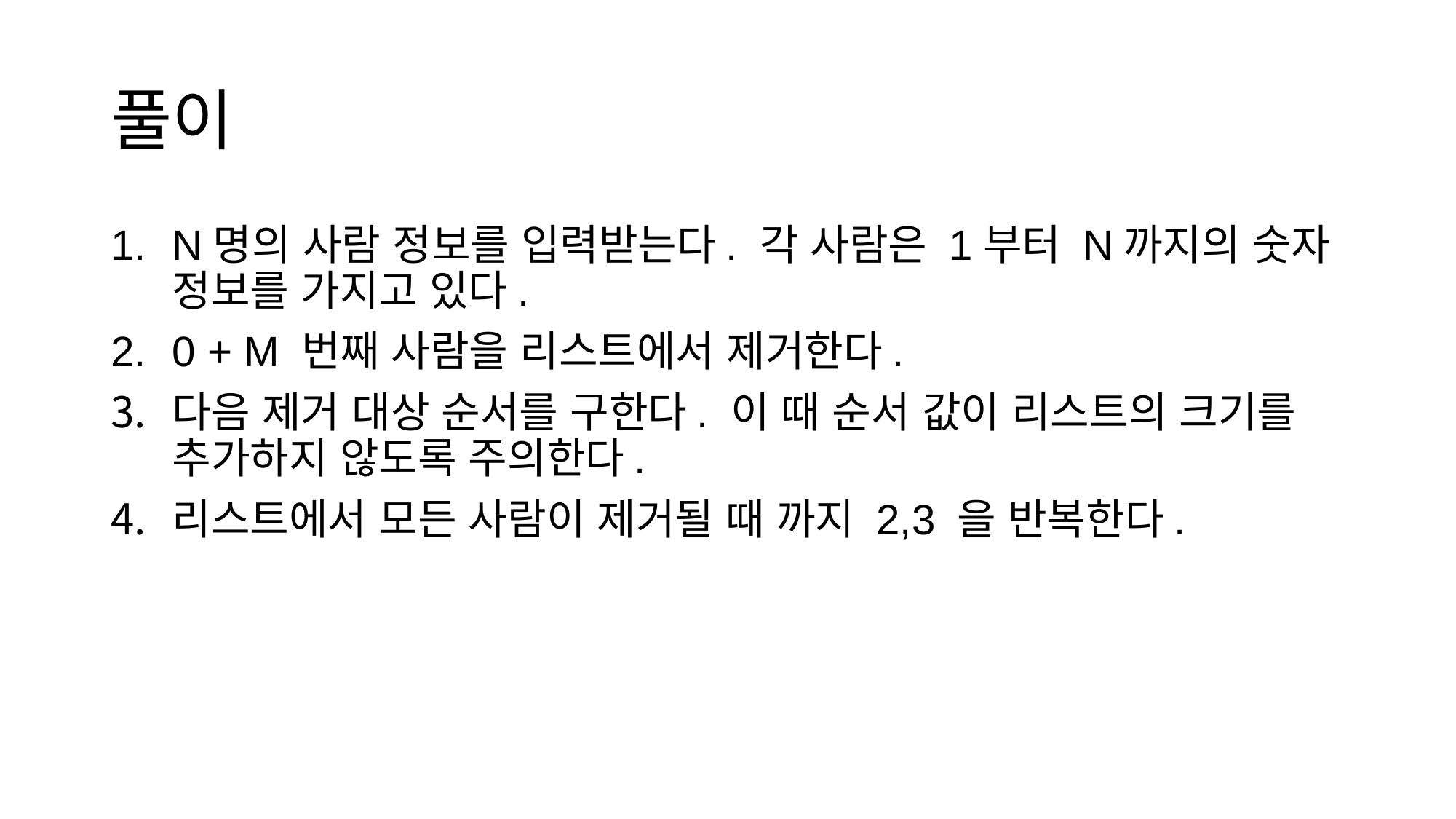

# 풀이
N명의 사람 정보를 입력받는다. 각 사람은 1부터 N까지의 숫자 정보를 가지고 있다.
0 + M 번째 사람을 리스트에서 제거한다.
다음 제거 대상 순서를 구한다. 이 때 순서 값이 리스트의 크기를 추가하지 않도록 주의한다.
리스트에서 모든 사람이 제거될 때 까지 2,3 을 반복한다.